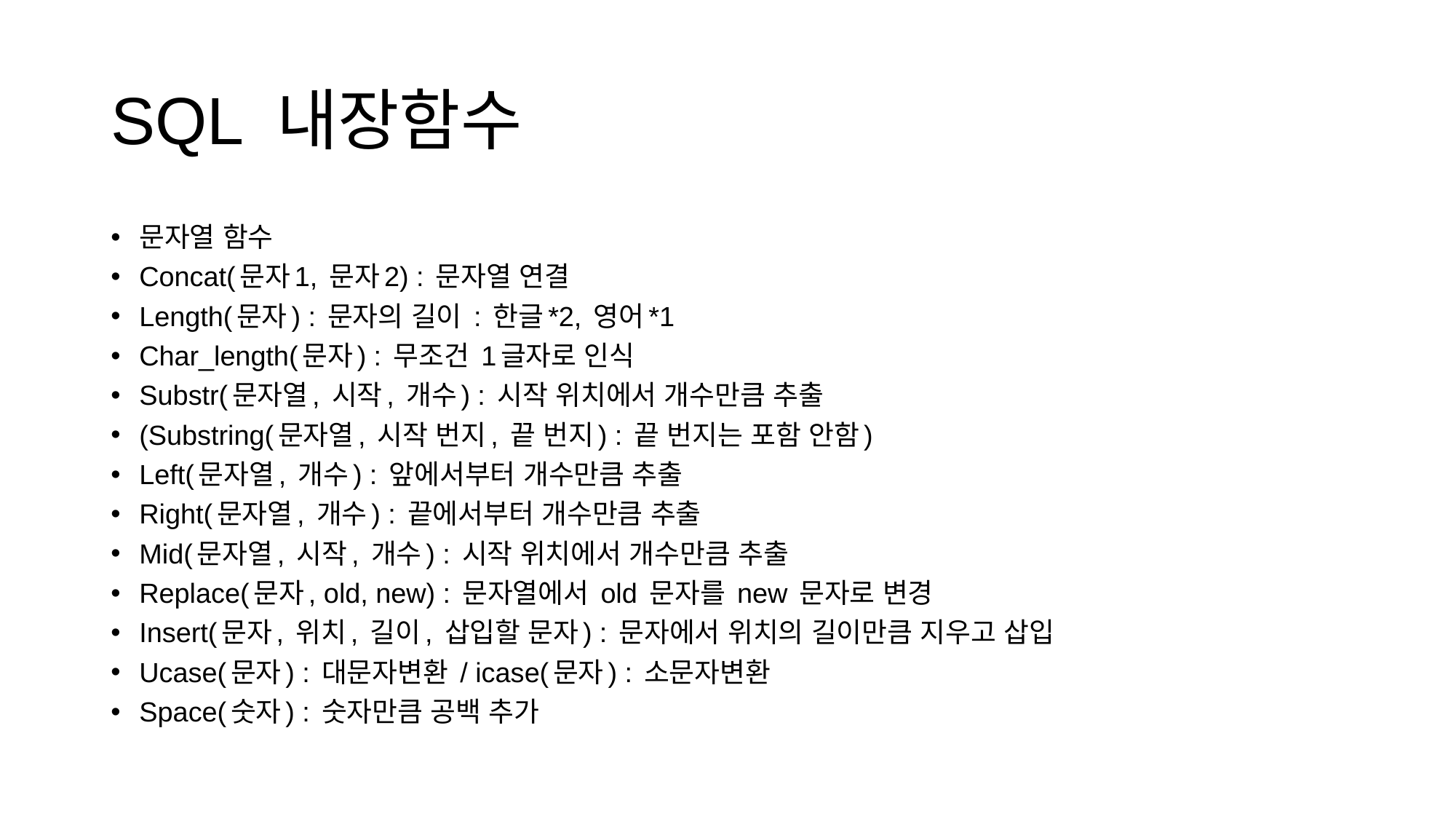

# SQL 내장함수
문자열 함수
Concat(문자1, 문자2) : 문자열 연결
Length(문자) : 문자의 길이 : 한글*2, 영어*1
Char_length(문자) : 무조건 1글자로 인식
Substr(문자열, 시작, 개수) : 시작 위치에서 개수만큼 추출
(Substring(문자열, 시작 번지, 끝 번지) : 끝 번지는 포함 안함)
Left(문자열, 개수) : 앞에서부터 개수만큼 추출
Right(문자열, 개수) : 끝에서부터 개수만큼 추출
Mid(문자열, 시작, 개수) : 시작 위치에서 개수만큼 추출
Replace(문자, old, new) : 문자열에서 old 문자를 new 문자로 변경
Insert(문자, 위치, 길이, 삽입할 문자) : 문자에서 위치의 길이만큼 지우고 삽입
Ucase(문자) : 대문자변환 / icase(문자) : 소문자변환
Space(숫자) : 숫자만큼 공백 추가